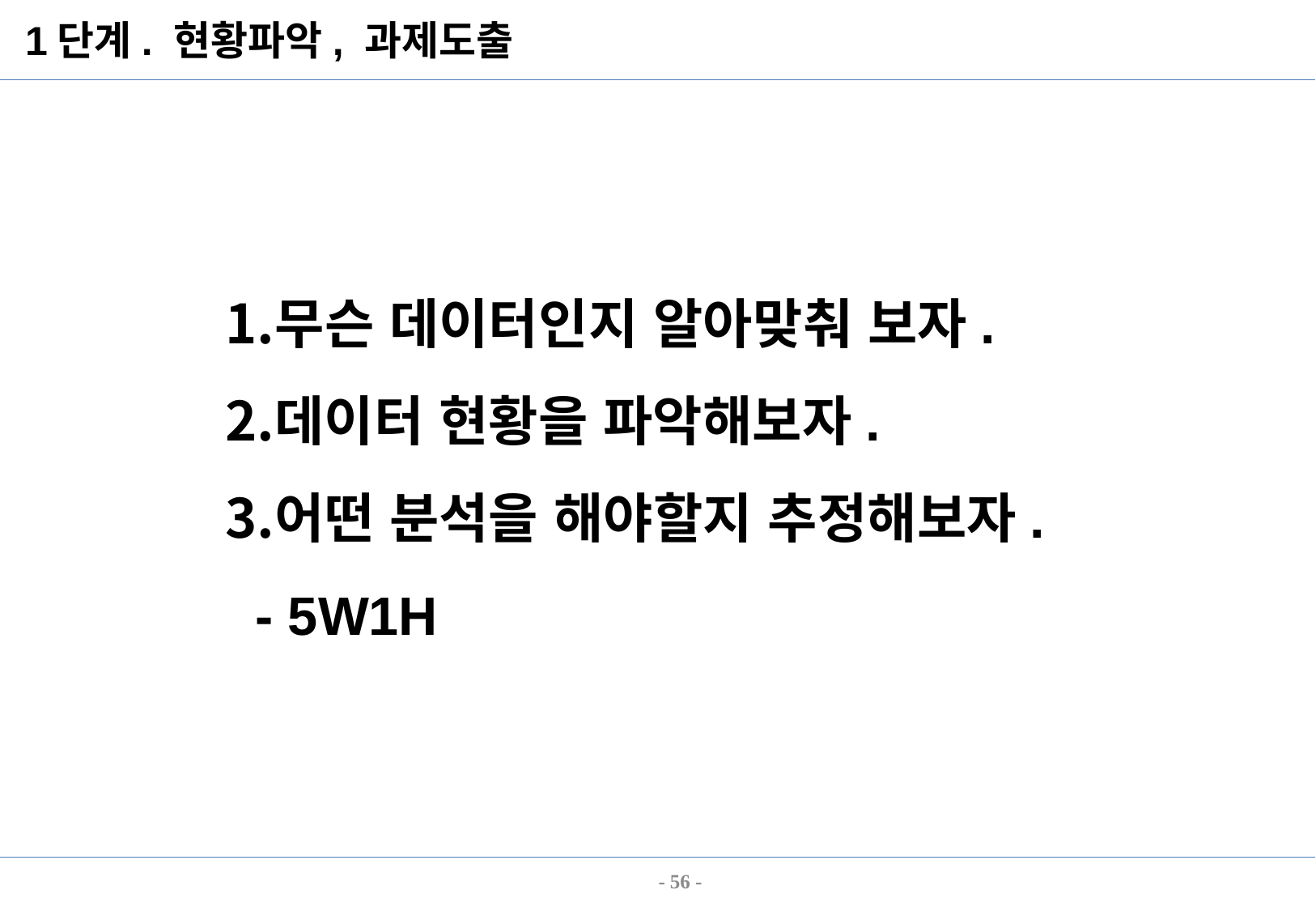

# 1단계. 현황파악, 과제도출
무슨 데이터인지 알아맞춰 보자.
데이터 현황을 파악해보자.
어떤 분석을 해야할지 추정해보자.
  - 5W1H
56